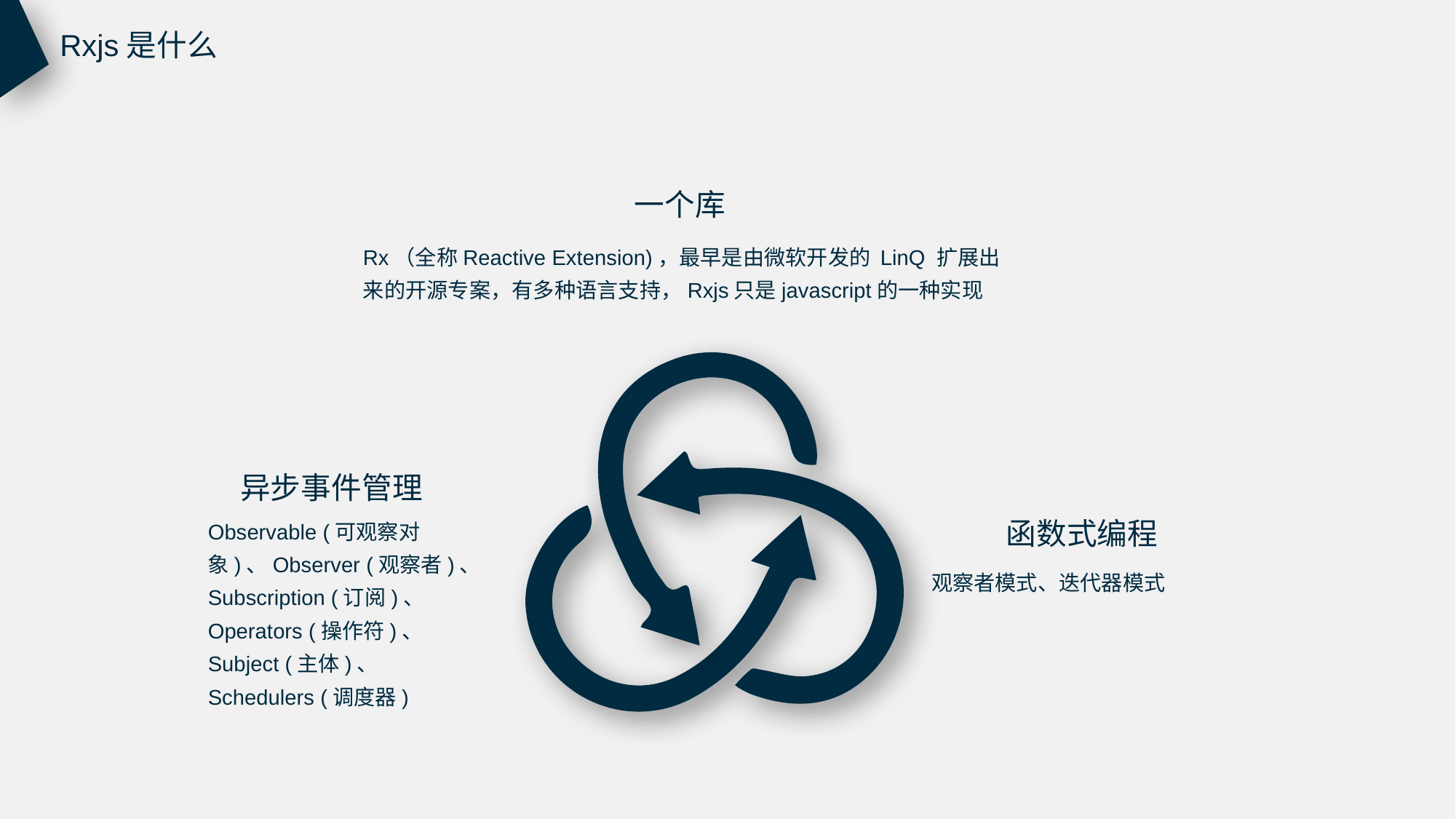

Rxjs是什么
一个库
Rx（全称Reactive Extension)，最早是由微软开发的 LinQ 扩展出来的开源专案，有多种语言支持，Rxjs只是javascript的一种实现

异步事件管理
Observable (可观察对象)、Observer (观察者)、
Subscription (订阅)、
Operators (操作符)、
Subject (主体)、
Schedulers (调度器)

函数式编程
观察者模式、迭代器模式